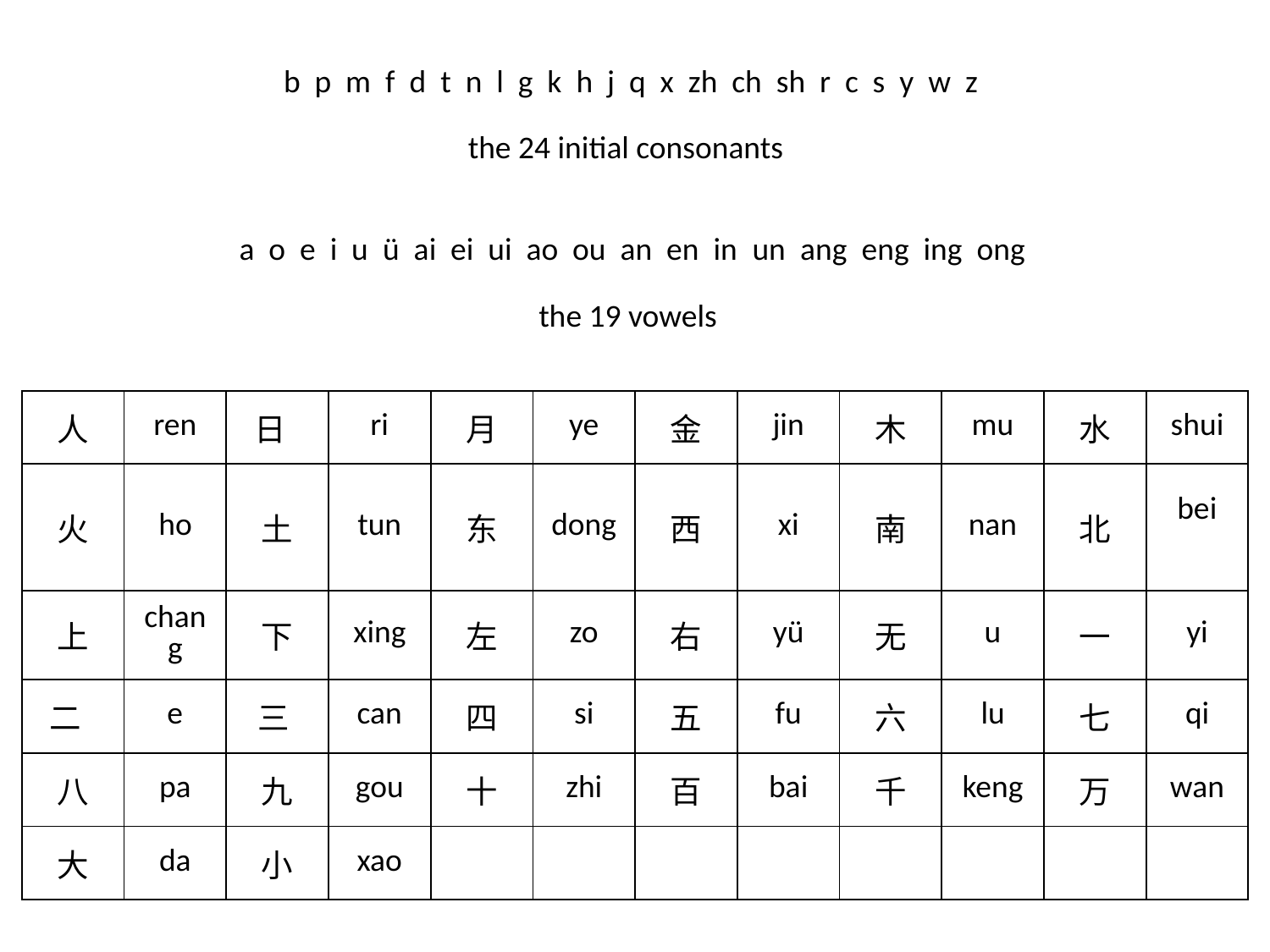

b  p  m  f  d  t  n  l  g  k  h  j  q  x  zh  ch  sh  r  c  s  y  w  z
the 24 initial consonants
a  o  e  i  u  ü  ai  ei  ui  ao  ou  an  en  in  un  ang  eng  ing  ong
the 19 vowels
| 人 | ren | 日 | ri | 月 | ye | 金 | jin | 木 | mu | 水 | shui |
| --- | --- | --- | --- | --- | --- | --- | --- | --- | --- | --- | --- |
| 火 | ho | 土 | tun | 东 | dong | 西 | xi | 南 | nan | 北 | bei |
| 上 | chang | 下 | xing | 左 | zo | 右 | yü | 无 | u | 一 | yi |
| 二 | e | 三 | can | 四 | si | 五 | fu | 六 | lu | 七 | qi |
| 八 | pa | 九 | gou | 十 | zhi | 百 | bai | 千 | keng | 万 | wan |
| 大 | da | 小 | xao |  |  |  |  |  |  |  |  |